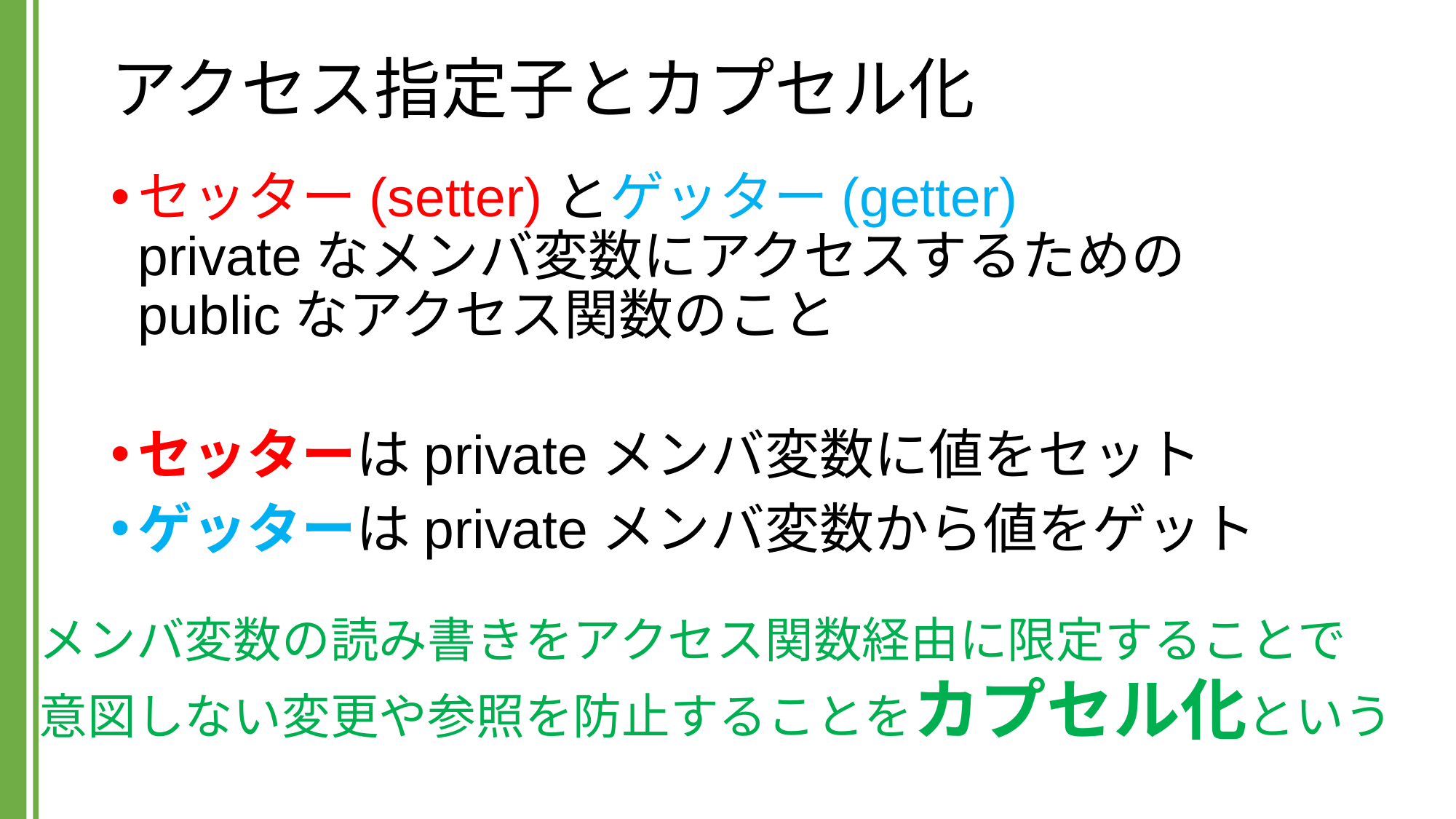

# アクセス指定子とカプセル化
セッター(setter)とゲッター(getter)
privateなメンバ変数にアクセスするための
publicなアクセス関数のこと
セッターはprivateメンバ変数に値をセット
ゲッターはprivateメンバ変数から値をゲット
メンバ変数の読み書きをアクセス関数経由に限定することで
意図しない変更や参照を防止することをカプセル化という